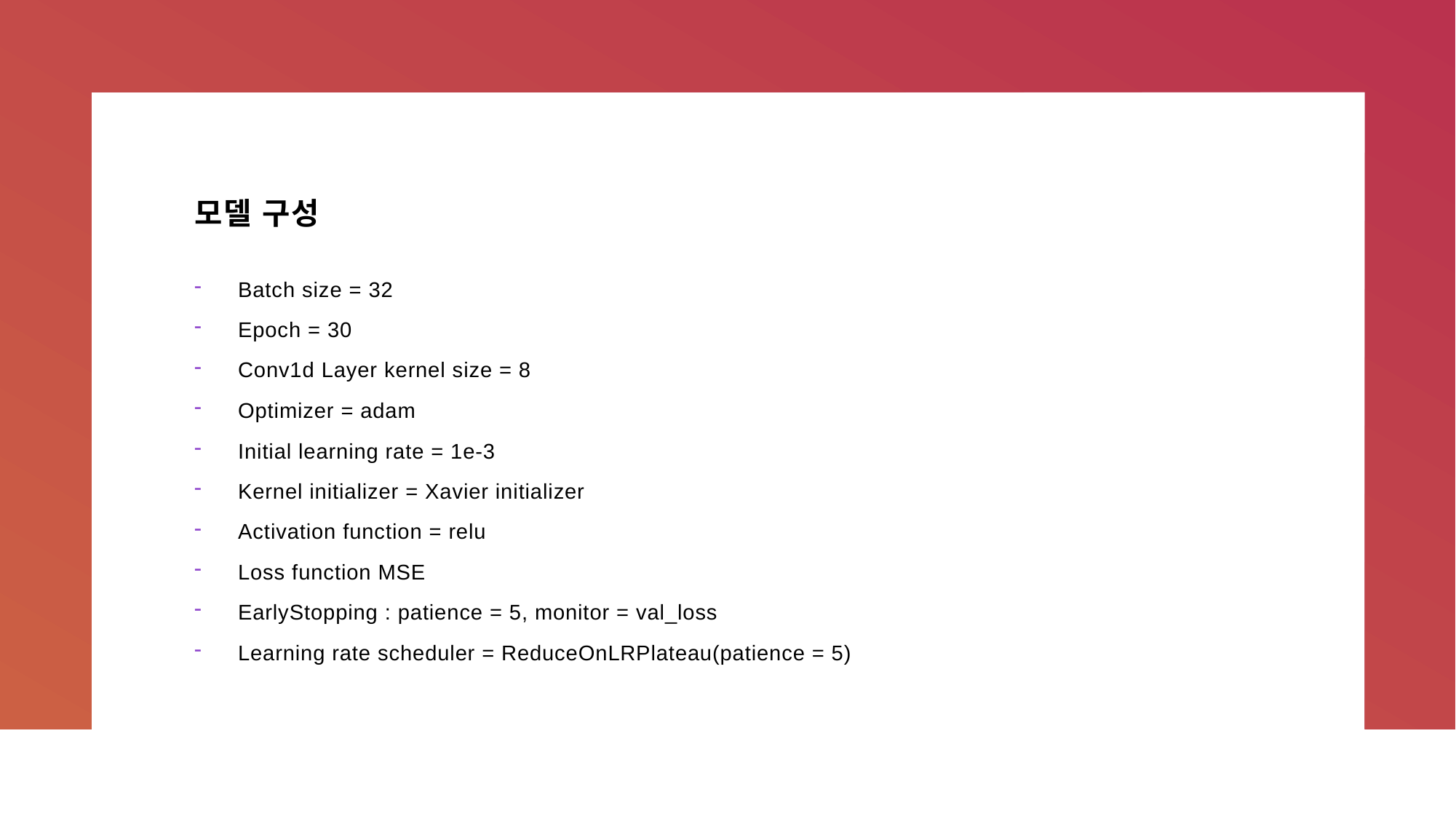

# 모델 구성
Batch size = 32
Epoch = 30
Conv1d Layer kernel size = 8
Optimizer = adam
Initial learning rate = 1e-3
Kernel initializer = Xavier initializer
Activation function = relu
Loss function MSE
EarlyStopping : patience = 5, monitor = val_loss
Learning rate scheduler = ReduceOnLRPlateau(patience = 5)